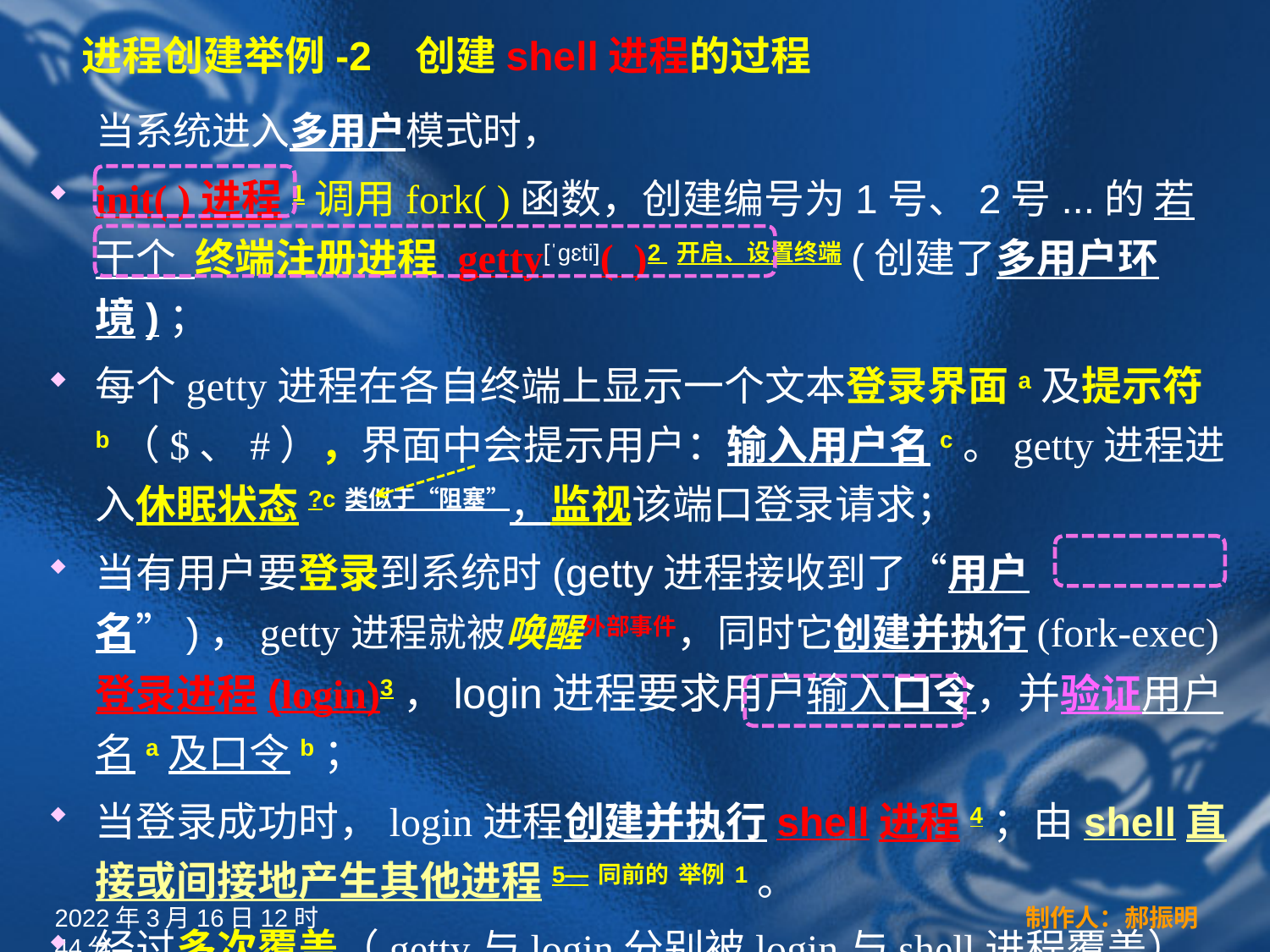

# 进程创建举例-2   创建shell进程的过程
    当系统进入多用户模式时，
init( )进程1调用fork( )函数，创建编号为1号、2号...的 若干个  终端注册进程 getty[ˈgɛti](  )2 开启、设置终端(创建了多用户环境)；
每个getty进程在各自终端上显示一个文本登录界面a及提示符b（$、#），界面中会提示用户：输入用户名c。getty进程进入休眠状态?c类似于“阻塞”，监视该端口登录请求；
当有用户要登录到系统时(getty进程接收到了“用户名”)，getty进程就被唤醒外部事件，同时它创建并执行(fork-exec)登录进程(login)3，login进程要求用户输入口令，并验证用户名a及口令b；
当登录成功时，login进程创建并执行shell进程4；由shell直接或间接地产生其他进程5—同前的 举例1。
经过多次覆盖（getty与login分别被login与shell进程覆盖），最终使init成为shell进程的直接祖先，如下图。+windows多用户登陆

2022年3月16日12时44分
制作人：郝振明